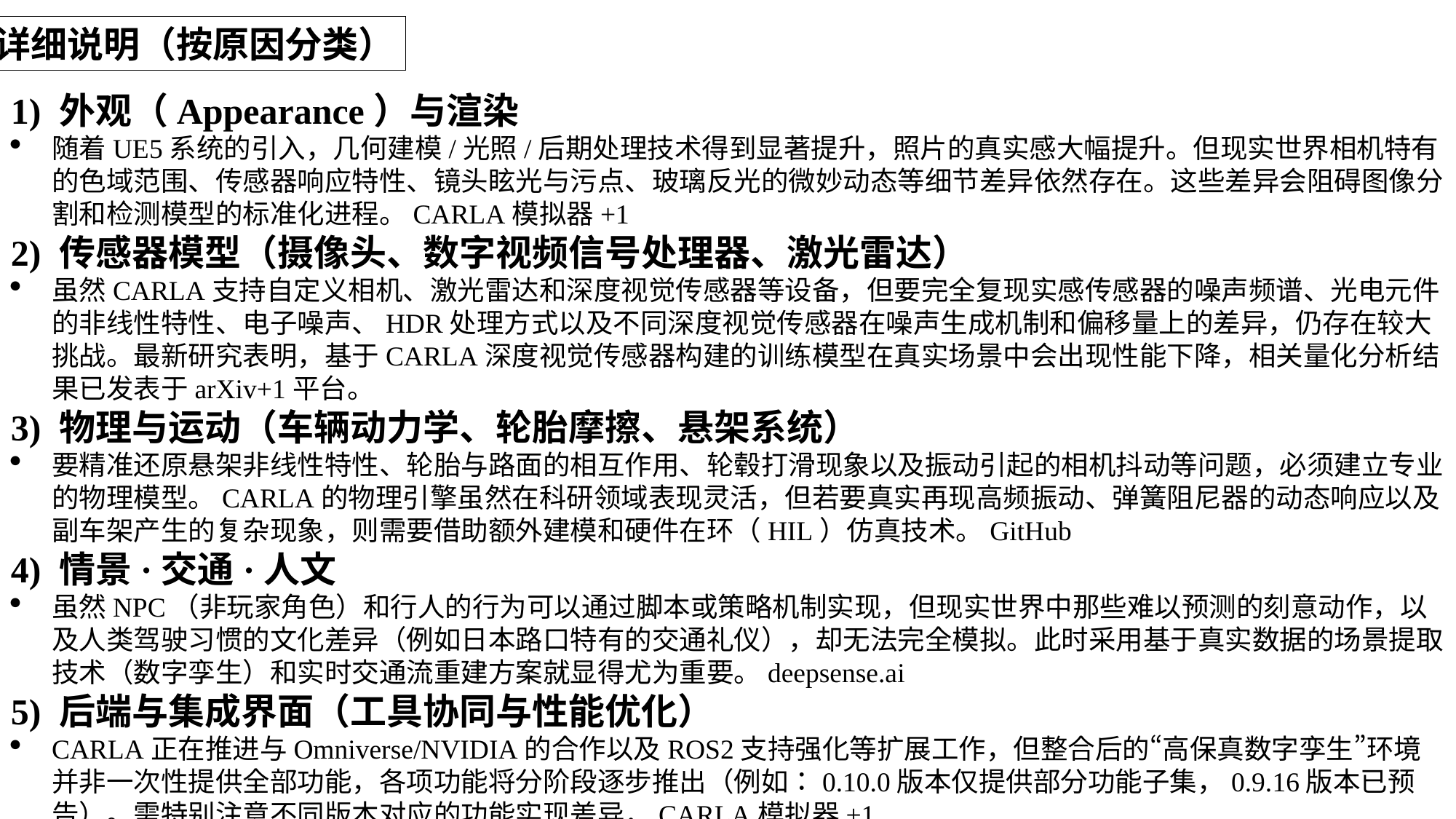

详细说明（按原因分类）
1) 外观（Appearance）与渲染
随着UE5系统的引入，几何建模/光照/后期处理技术得到显著提升，照片的真实感大幅提升。但现实世界相机特有的色域范围、传感器响应特性、镜头眩光与污点、玻璃反光的微妙动态等细节差异依然存在。这些差异会阻碍图像分割和检测模型的标准化进程。CARLA模拟器+1
2) 传感器模型（摄像头、数字视频信号处理器、激光雷达）
虽然CARLA支持自定义相机、激光雷达和深度视觉传感器等设备，但要完全复现实感传感器的噪声频谱、光电元件的非线性特性、电子噪声、HDR处理方式以及不同深度视觉传感器在噪声生成机制和偏移量上的差异，仍存在较大挑战。最新研究表明，基于CARLA深度视觉传感器构建的训练模型在真实场景中会出现性能下降，相关量化分析结果已发表于arXiv+1平台。
3) 物理与运动（车辆动力学、轮胎摩擦、悬架系统）
要精准还原悬架非线性特性、轮胎与路面的相互作用、轮毂打滑现象以及振动引起的相机抖动等问题，必须建立专业的物理模型。CARLA的物理引擎虽然在科研领域表现灵活，但若要真实再现高频振动、弹簧阻尼器的动态响应以及副车架产生的复杂现象，则需要借助额外建模和硬件在环（HIL）仿真技术。GitHub
4) 情景·交通·人文
虽然NPC（非玩家角色）和行人的行为可以通过脚本或策略机制实现，但现实世界中那些难以预测的刻意动作，以及人类驾驶习惯的文化差异（例如日本路口特有的交通礼仪），却无法完全模拟。此时采用基于真实数据的场景提取技术（数字孪生）和实时交通流重建方案就显得尤为重要。deepsense.ai
5) 后端与集成界面（工具协同与性能优化）
CARLA正在推进与Omniverse/NVIDIA的合作以及ROS2支持强化等扩展工作，但整合后的“高保真数字孪生”环境并非一次性提供全部功能，各项功能将分阶段逐步推出（例如：0.10.0版本仅提供部分功能子集，0.9.16版本已预告）。需特别注意不同版本对应的功能实现差异，CARLA模拟器+1